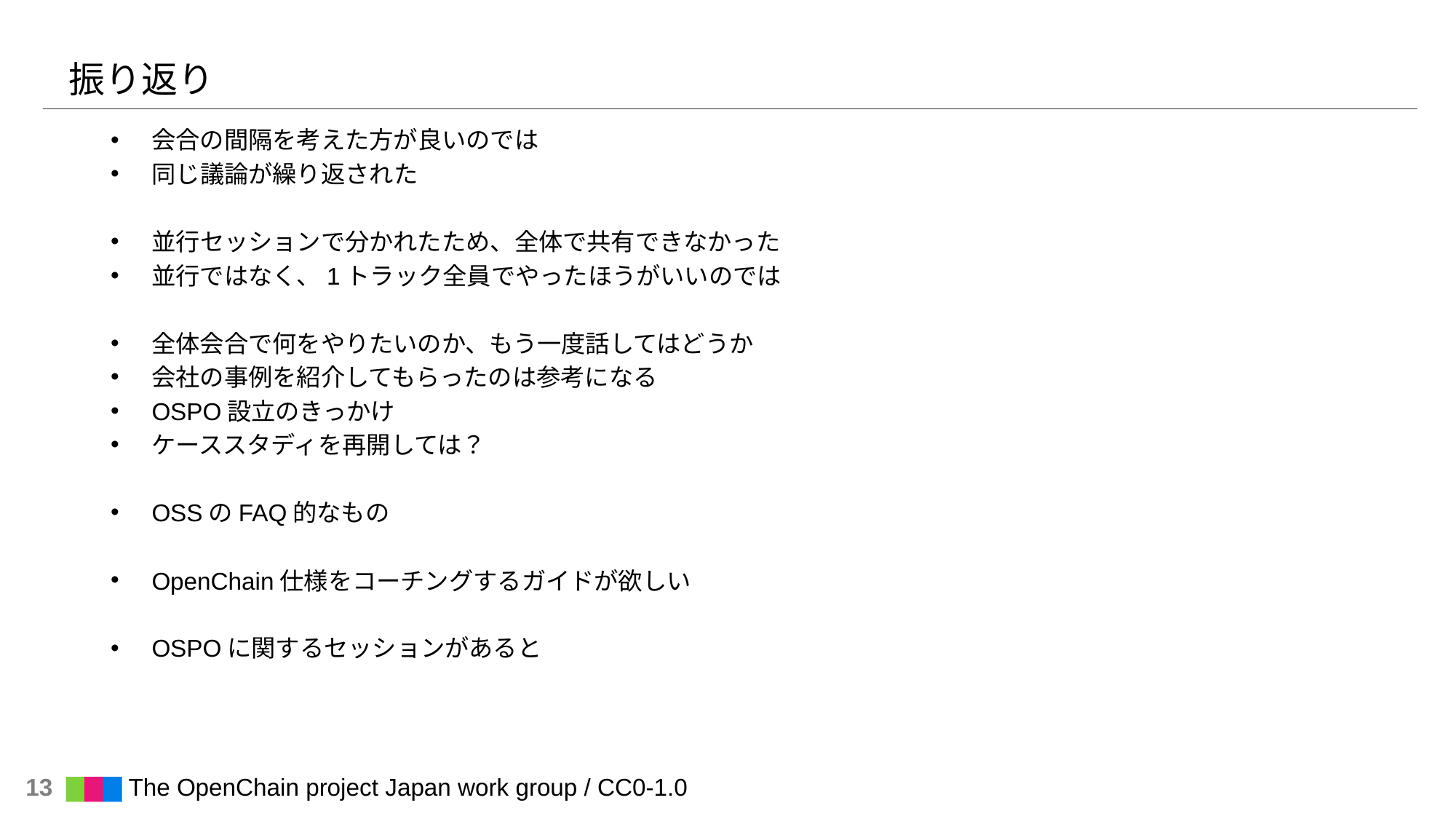

# 振り返り
会合の間隔を考えた方が良いのでは
同じ議論が繰り返された

並行セッションで分かれたため、全体で共有できなかった
並行ではなく、1トラック全員でやったほうがいいのでは

全体会合で何をやりたいのか、もう一度話してはどうか
会社の事例を紹介してもらったのは参考になる
OSPO設立のきっかけ
ケーススタディを再開しては？

OSSのFAQ的なもの

OpenChain仕様をコーチングするガイドが欲しい

OSPOに関するセッションがあると